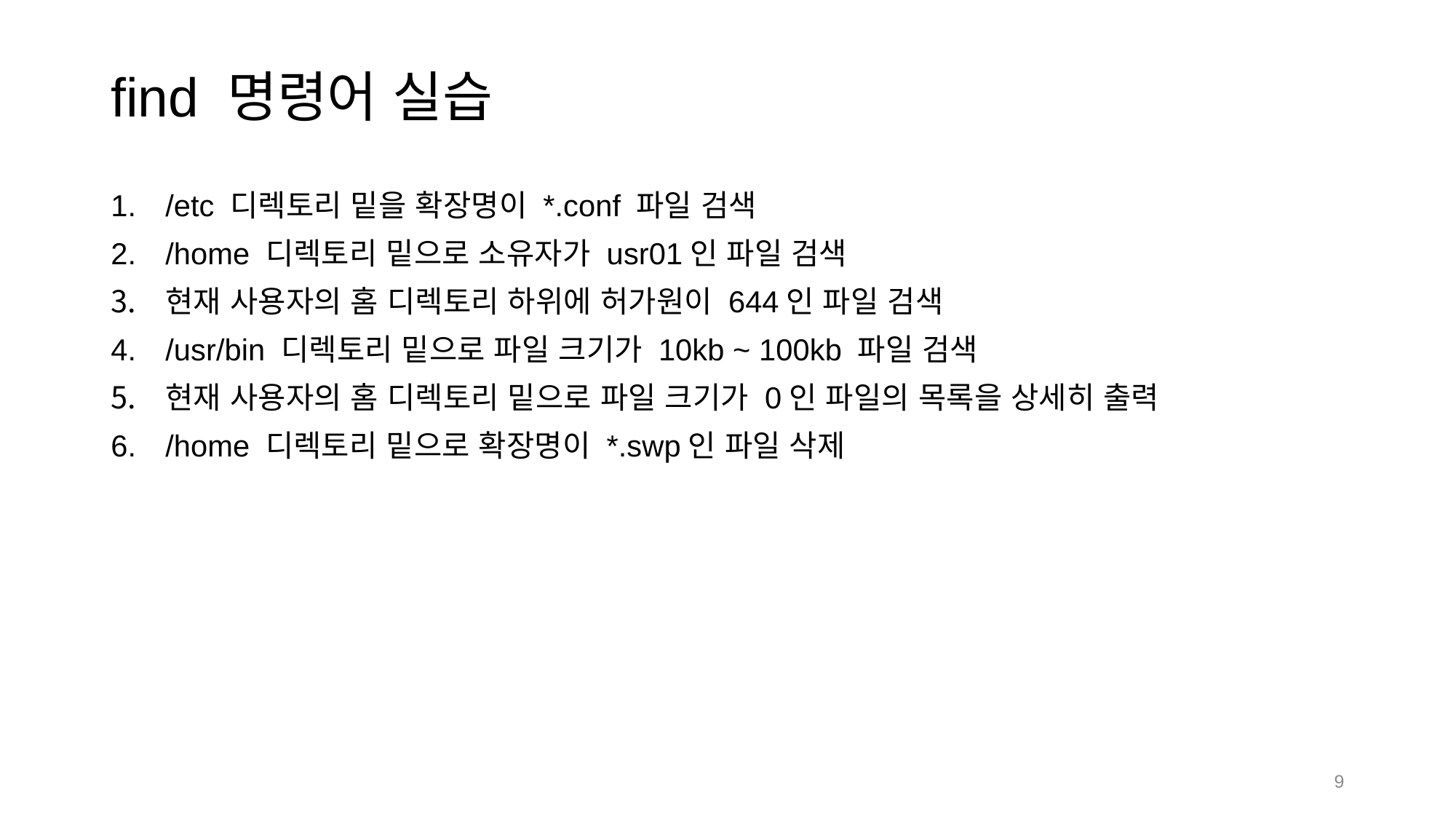

# find 명령어 실습
/etc 디렉토리 밑을 확장명이 *.conf 파일 검색
/home 디렉토리 밑으로 소유자가 usr01인 파일 검색
현재 사용자의 홈 디렉토리 하위에 허가원이 644인 파일 검색
/usr/bin 디렉토리 밑으로 파일 크기가 10kb ~ 100kb 파일 검색
현재 사용자의 홈 디렉토리 밑으로 파일 크기가 0인 파일의 목록을 상세히 출력
/home 디렉토리 밑으로 확장명이 *.swp인 파일 삭제
9